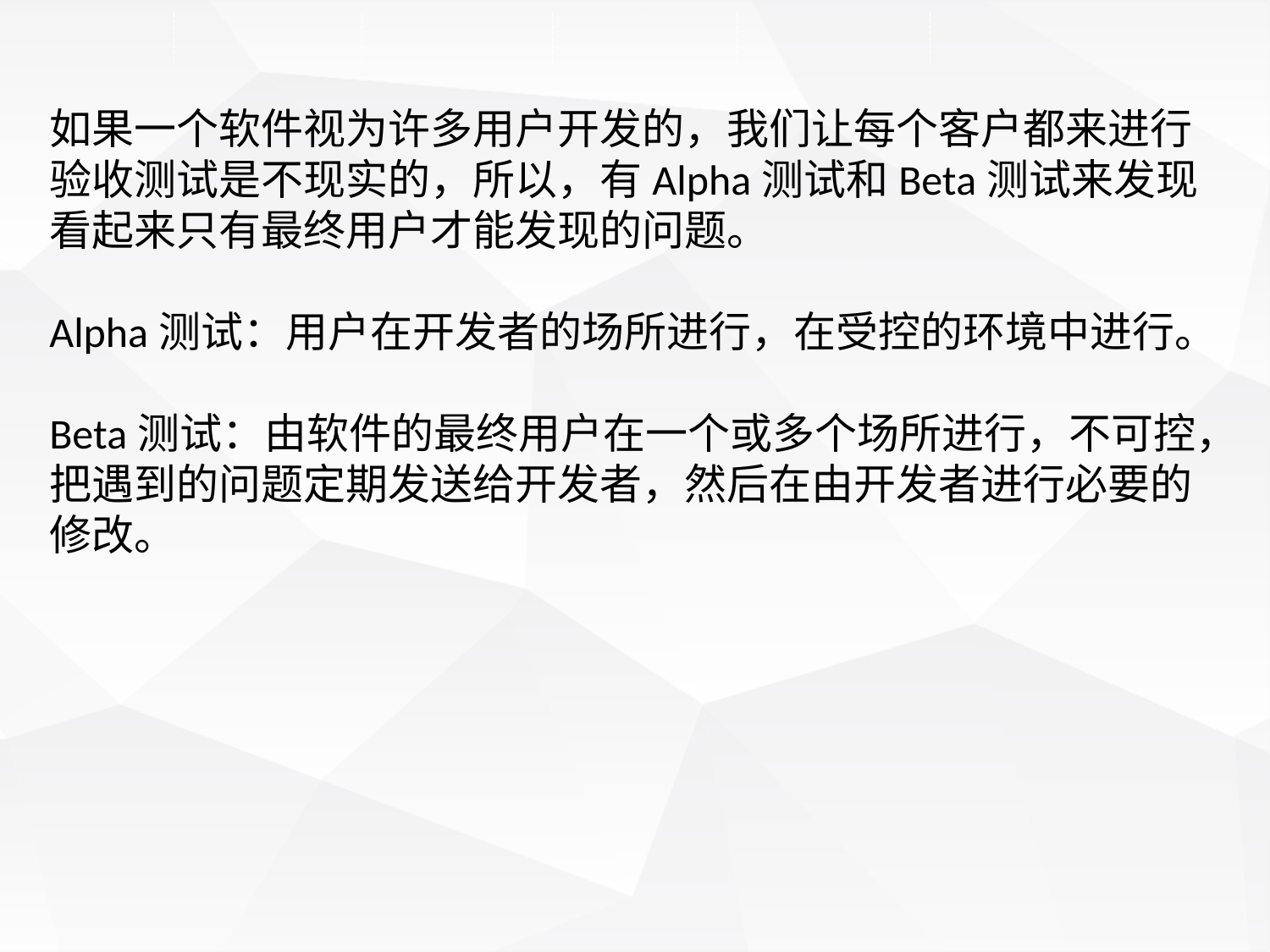

如果一个软件视为许多用户开发的，我们让每个客户都来进行验收测试是不现实的，所以，有Alpha测试和Beta测试来发现看起来只有最终用户才能发现的问题。

Alpha测试：用户在开发者的场所进行，在受控的环境中进行。

Beta测试：由软件的最终用户在一个或多个场所进行，不可控，把遇到的问题定期发送给开发者，然后在由开发者进行必要的修改。